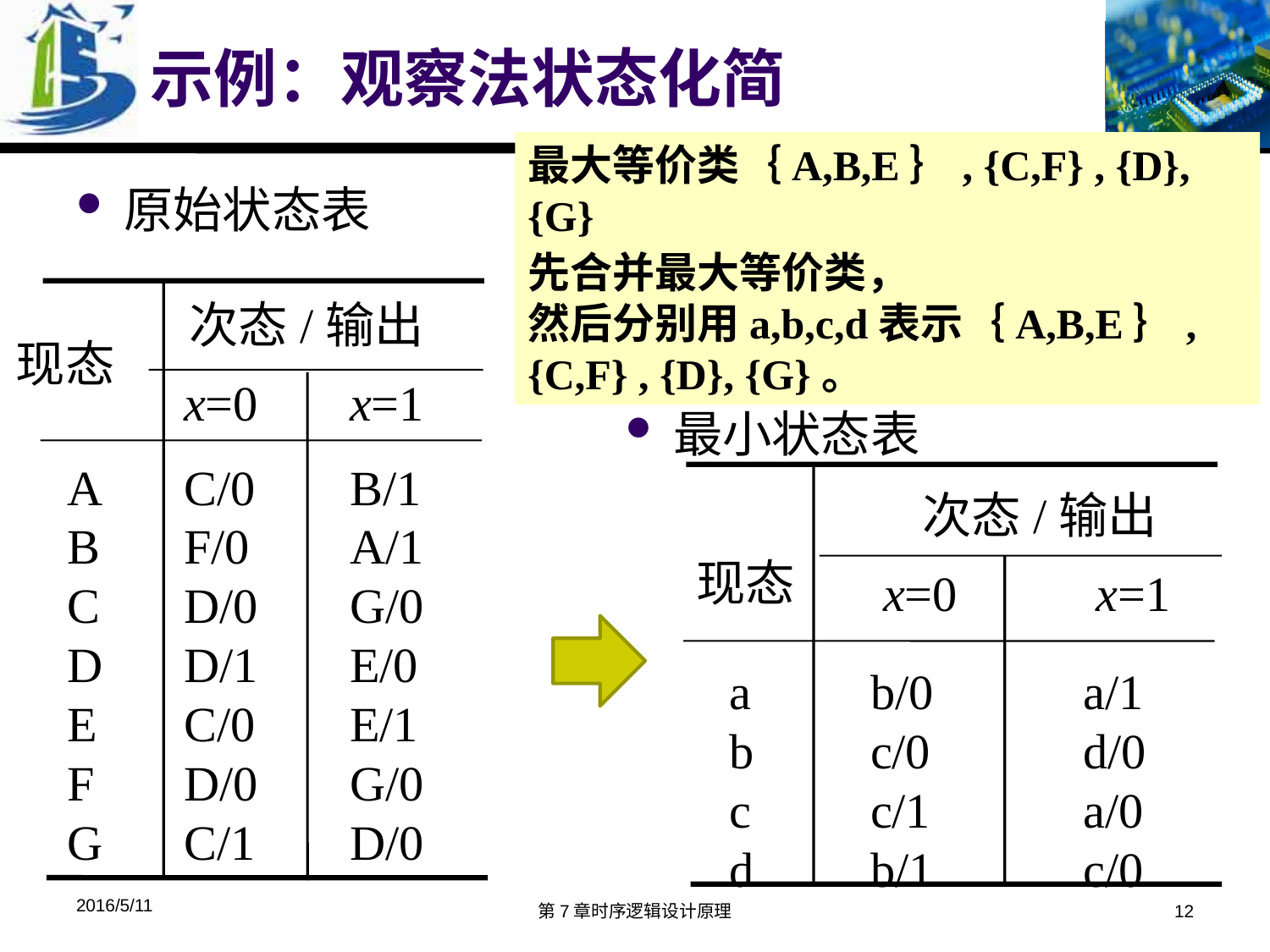

# 示例：观察法状态化简
最大等价类｛A,B,E｝, {C,F} , {D}, {G}
分别用a,b,c,d表示。
原始状态表
先合并最大等价类，
然后分别用a,b,c,d表示｛A,B,E｝, {C,F} , {D}, {G}。

次态/输出
现态
x=0
x=1

A
B
C
D
E
F
G
C/0
F/0
D/0
D/1
C/0
D/0
C/1
B/1
A/1
G/0
E/0
E/1
G/0
D/0

最小状态表

次态/输出
现态

x=0

x=1

a
b
c
d
b/0
c/0
c/1
b/1
a/1
d/0
a/0
c/0

2016/5/11
第7章时序逻辑设计原理
12